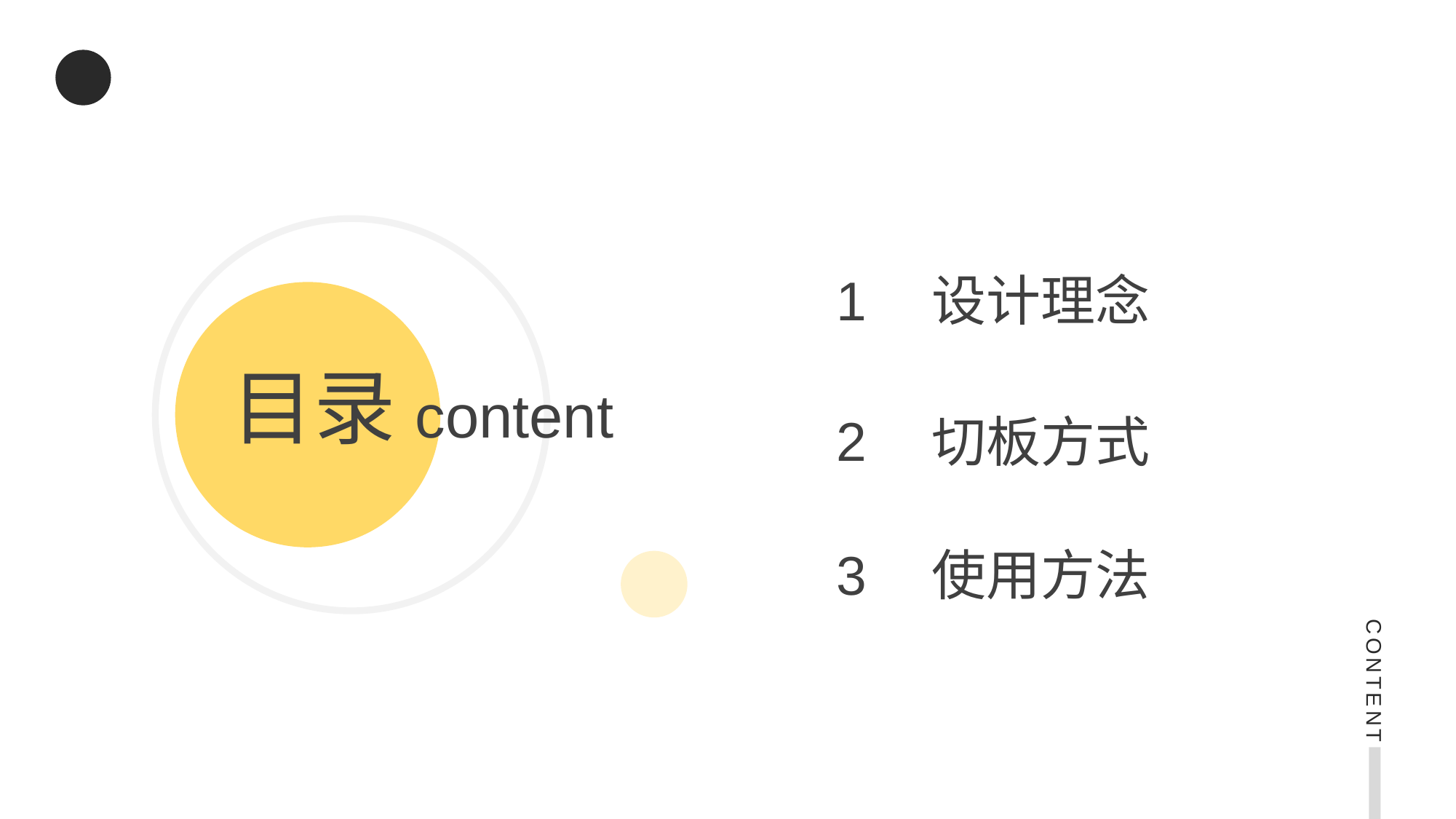

1
设计理念

目录content
2
切板方式
3
使用方法

CONTENT